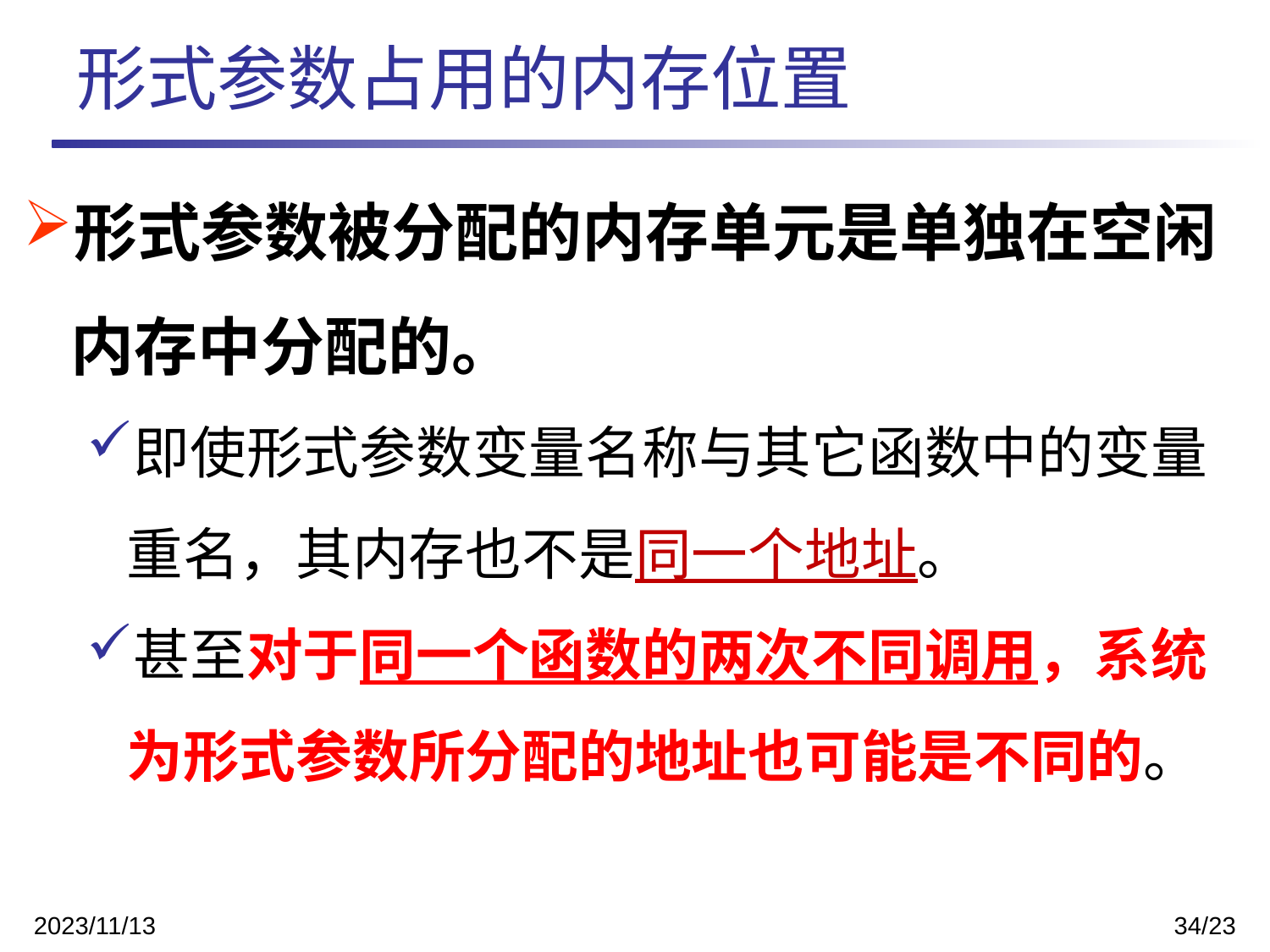

形式参数占用的内存位置
形式参数被分配的内存单元是单独在空闲内存中分配的。
即使形式参数变量名称与其它函数中的变量重名，其内存也不是同一个地址。
甚至对于同一个函数的两次不同调用，系统为形式参数所分配的地址也可能是不同的。
2023/11/13
34/23